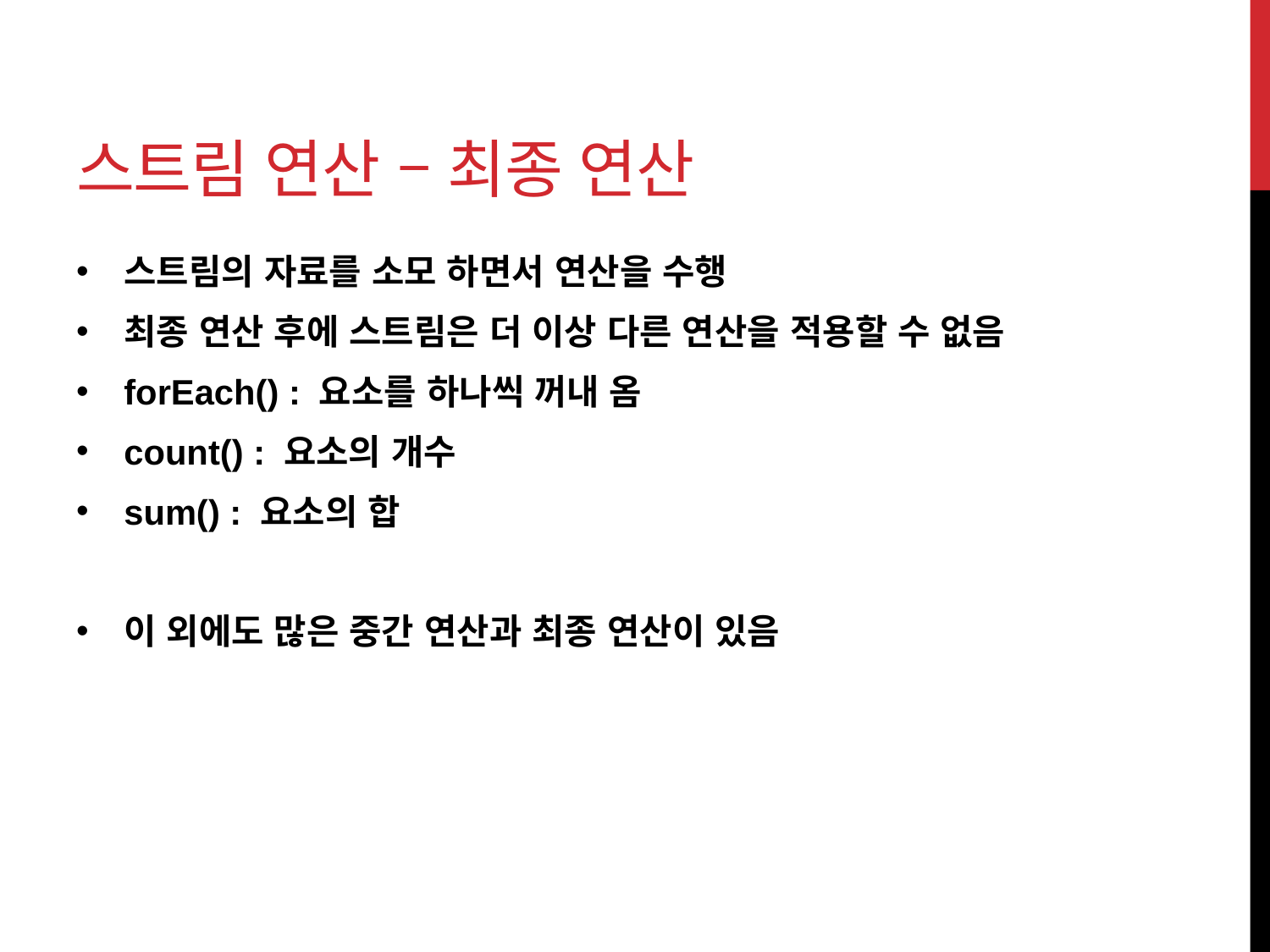

# 스트림 연산 – 최종 연산
스트림의 자료를 소모 하면서 연산을 수행
최종 연산 후에 스트림은 더 이상 다른 연산을 적용할 수 없음
forEach() : 요소를 하나씩 꺼내 옴
count() : 요소의 개수
sum() : 요소의 합

이 외에도 많은 중간 연산과 최종 연산이 있음